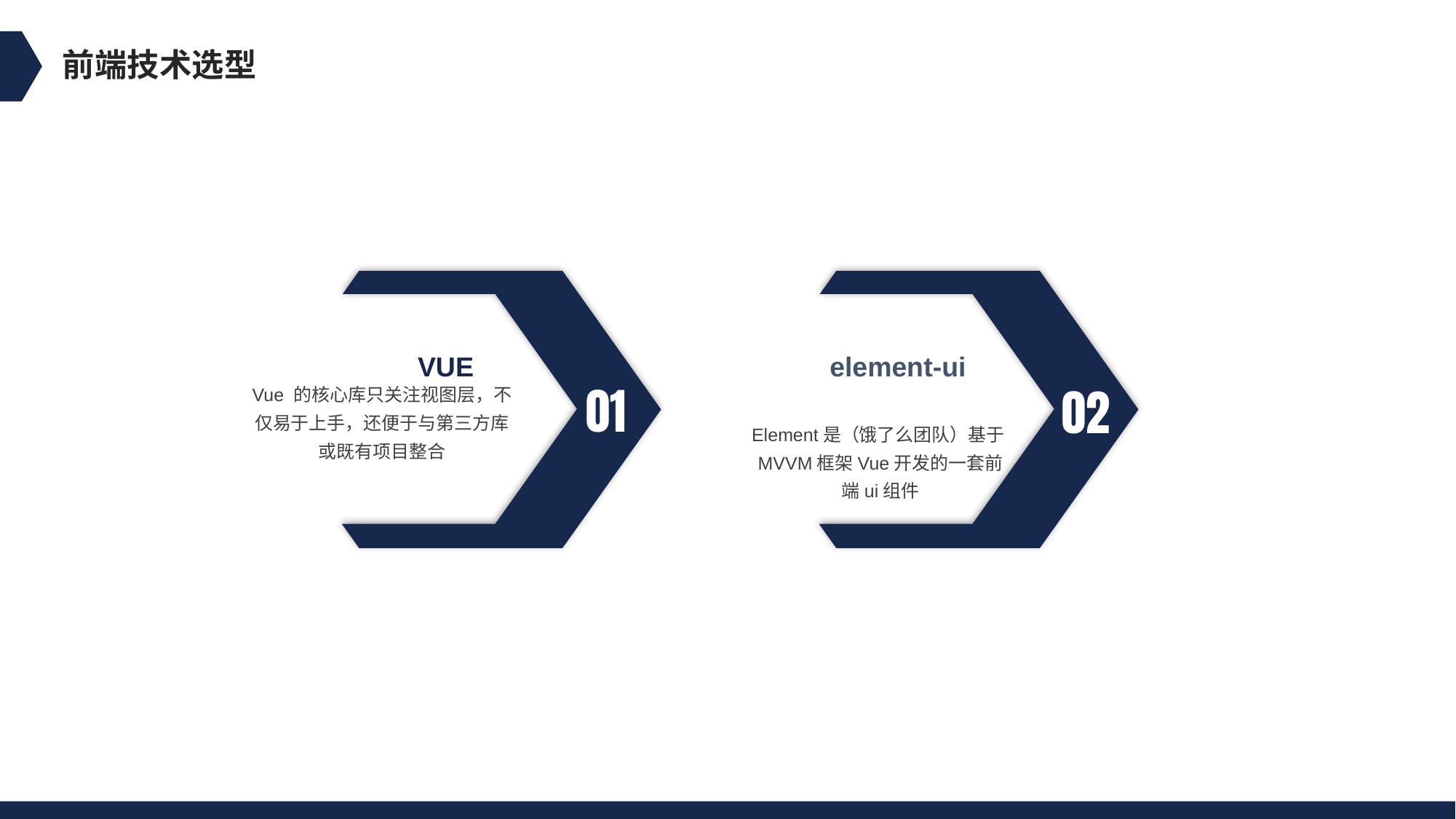

前端技术选型

VUE
Vue 的核心库只关注视图层，不仅易于上手，还便于与第三方库或既有项目整合
01

element-ui
02
Element是（饿了么团队）基于MVVM框架Vue开发的一套前端ui组件